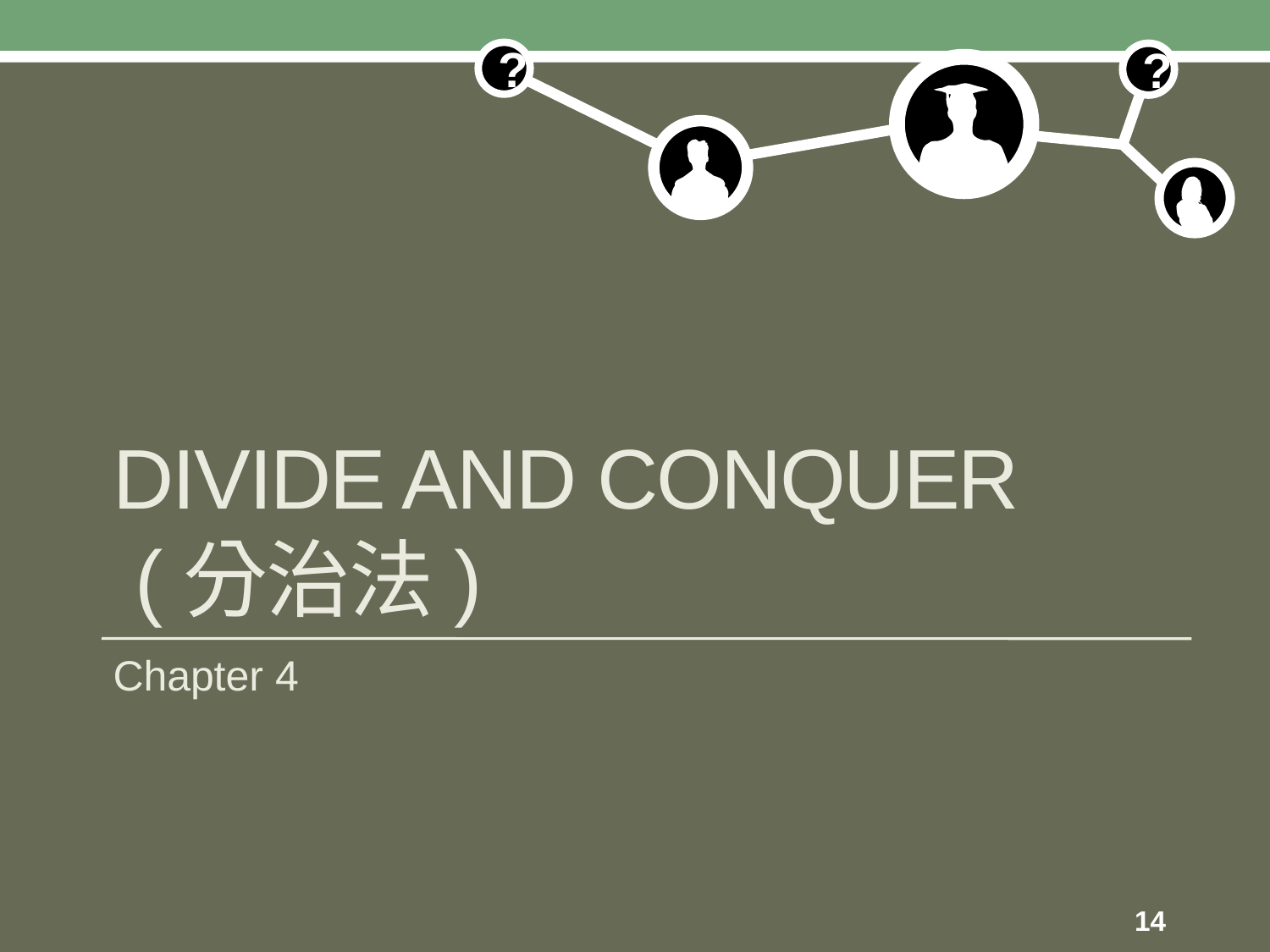

# Divide and Conquer (分治法)
Chapter 4
14